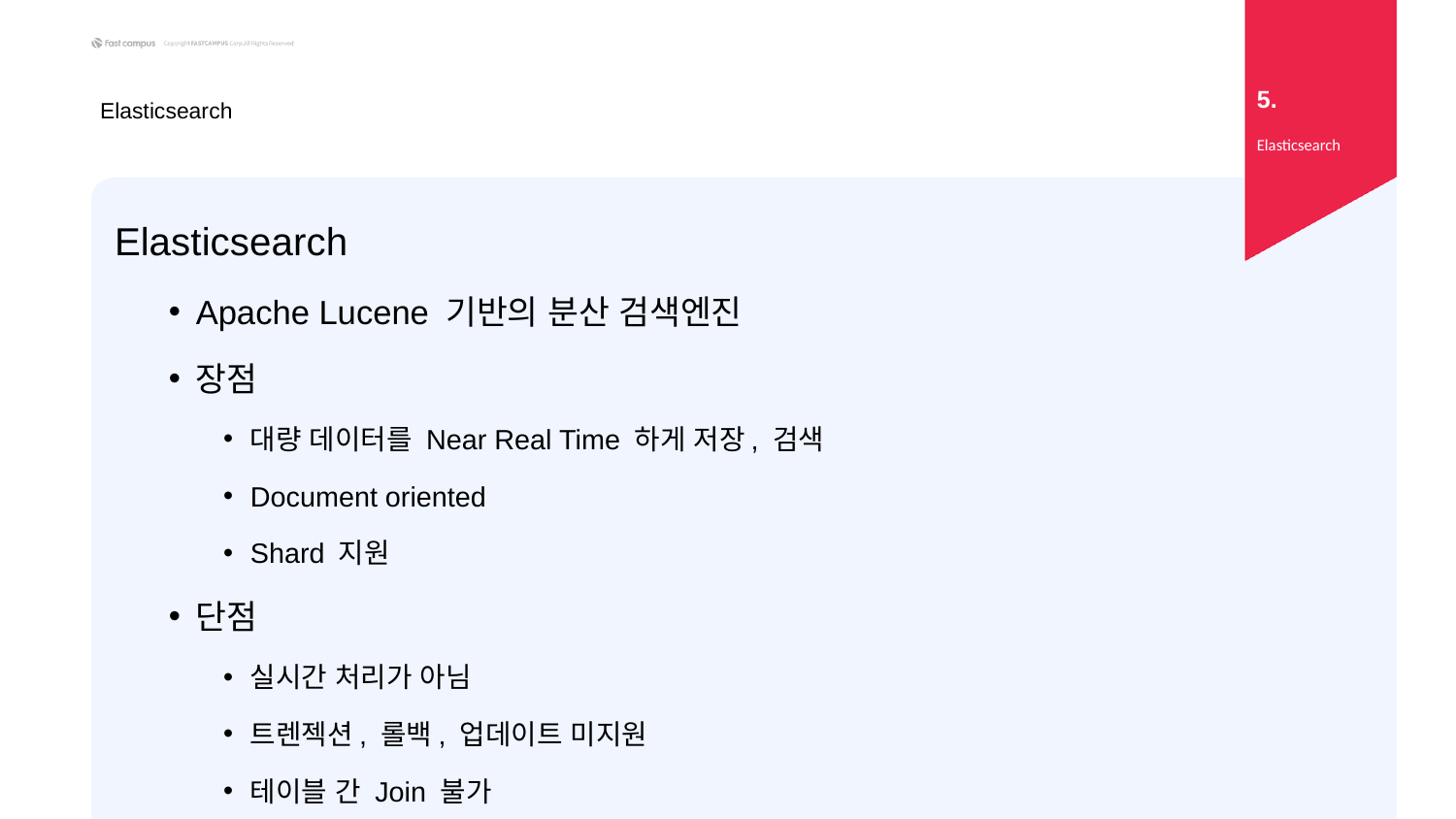

5.
# Elasticsearch
Elasticsearch
Elasticsearch
Apache Lucene 기반의 분산 검색엔진
장점
대량 데이터를 Near Real Time 하게 저장, 검색
Document oriented
Shard 지원
단점
실시간 처리가 아님
트렌젝션, 롤백, 업데이트 미지원
테이블 간 Join 불가